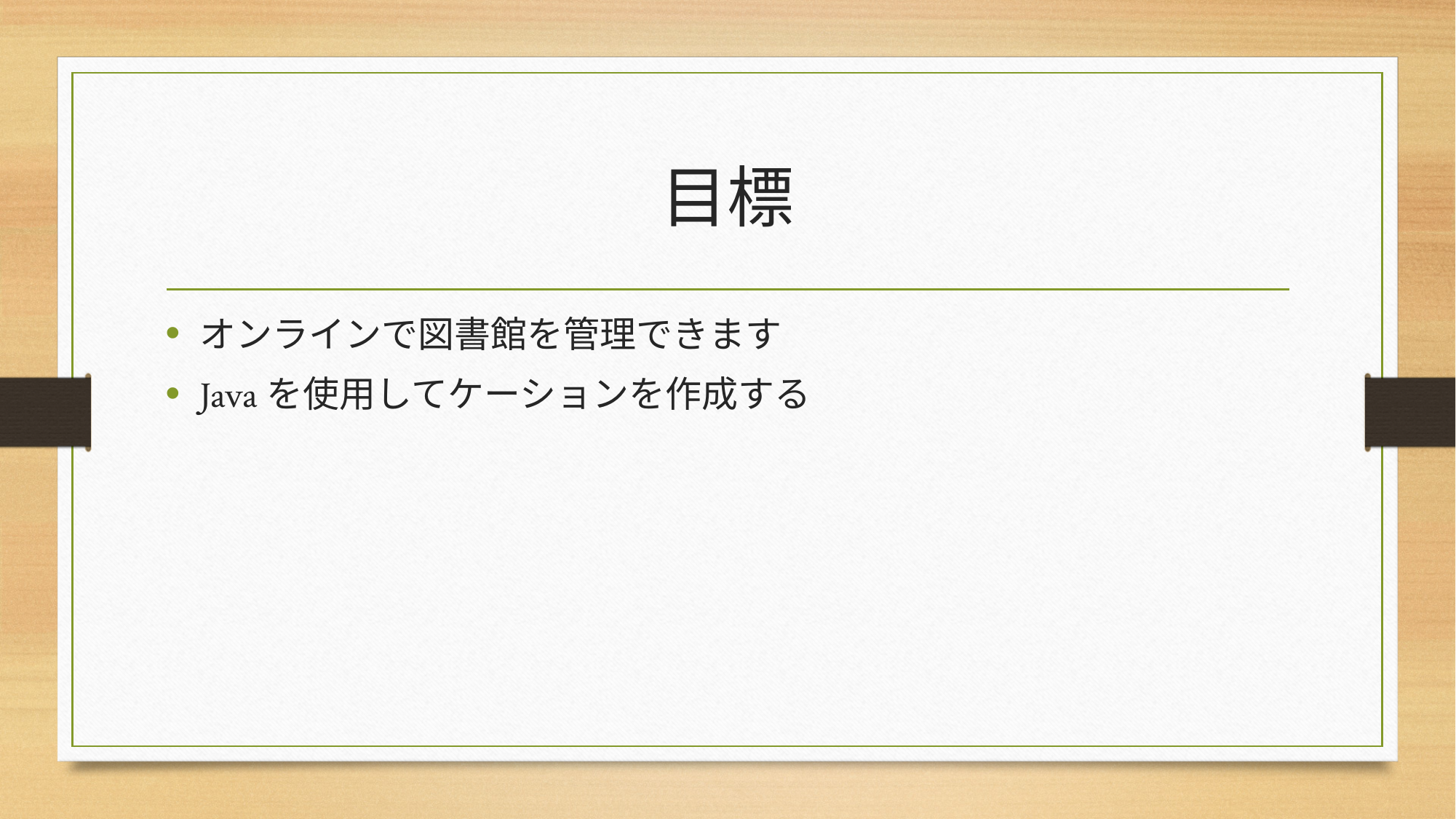

# 目標
オンラインで図書館を管理できます
Javaを使用してケーションを作成する